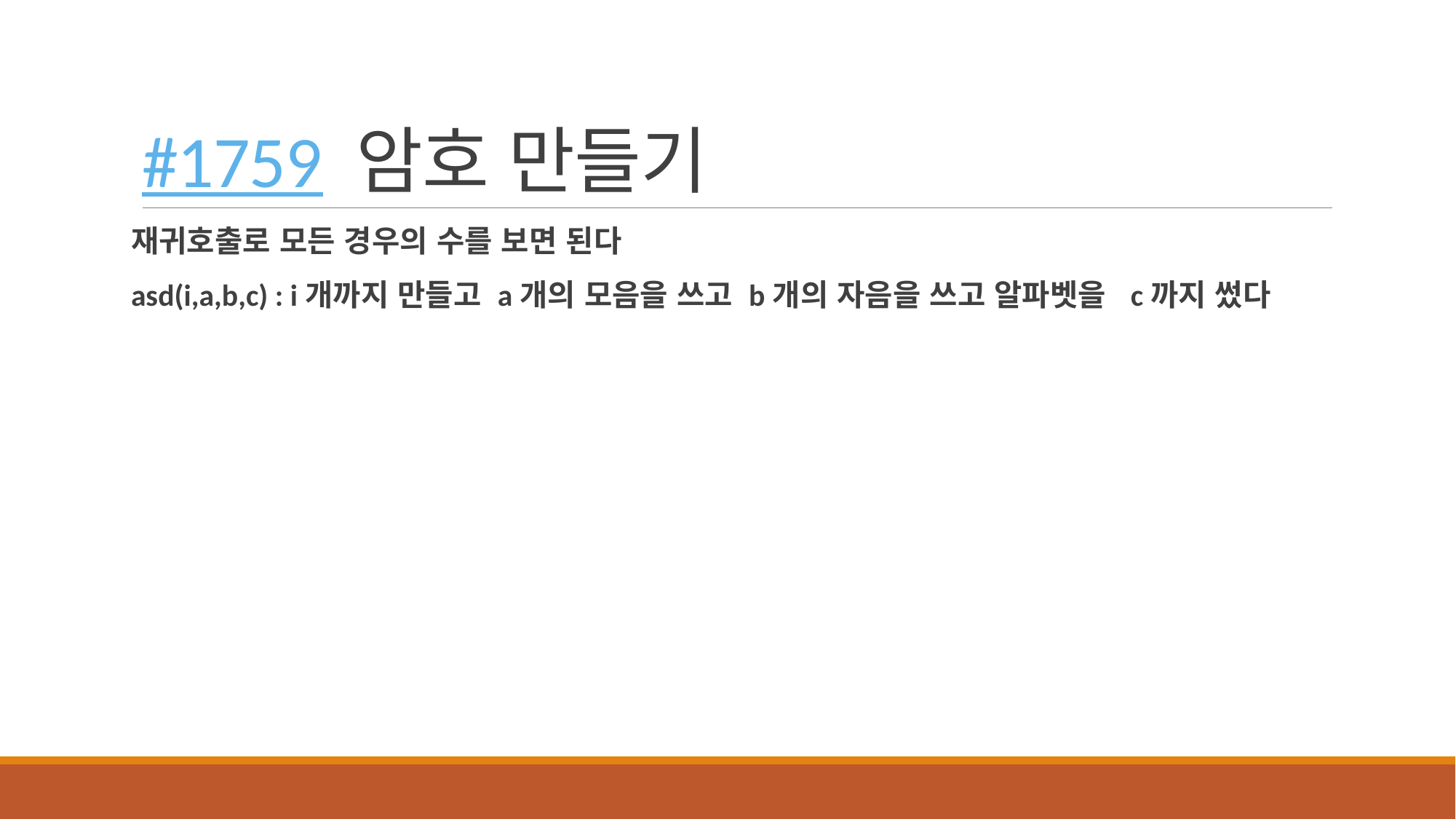

# #1759 암호 만들기
재귀호출로 모든 경우의 수를 보면 된다
asd(i,a,b,c) : i개까지 만들고 a개의 모음을 쓰고 b개의 자음을 쓰고 알파벳을  c까지 썼다